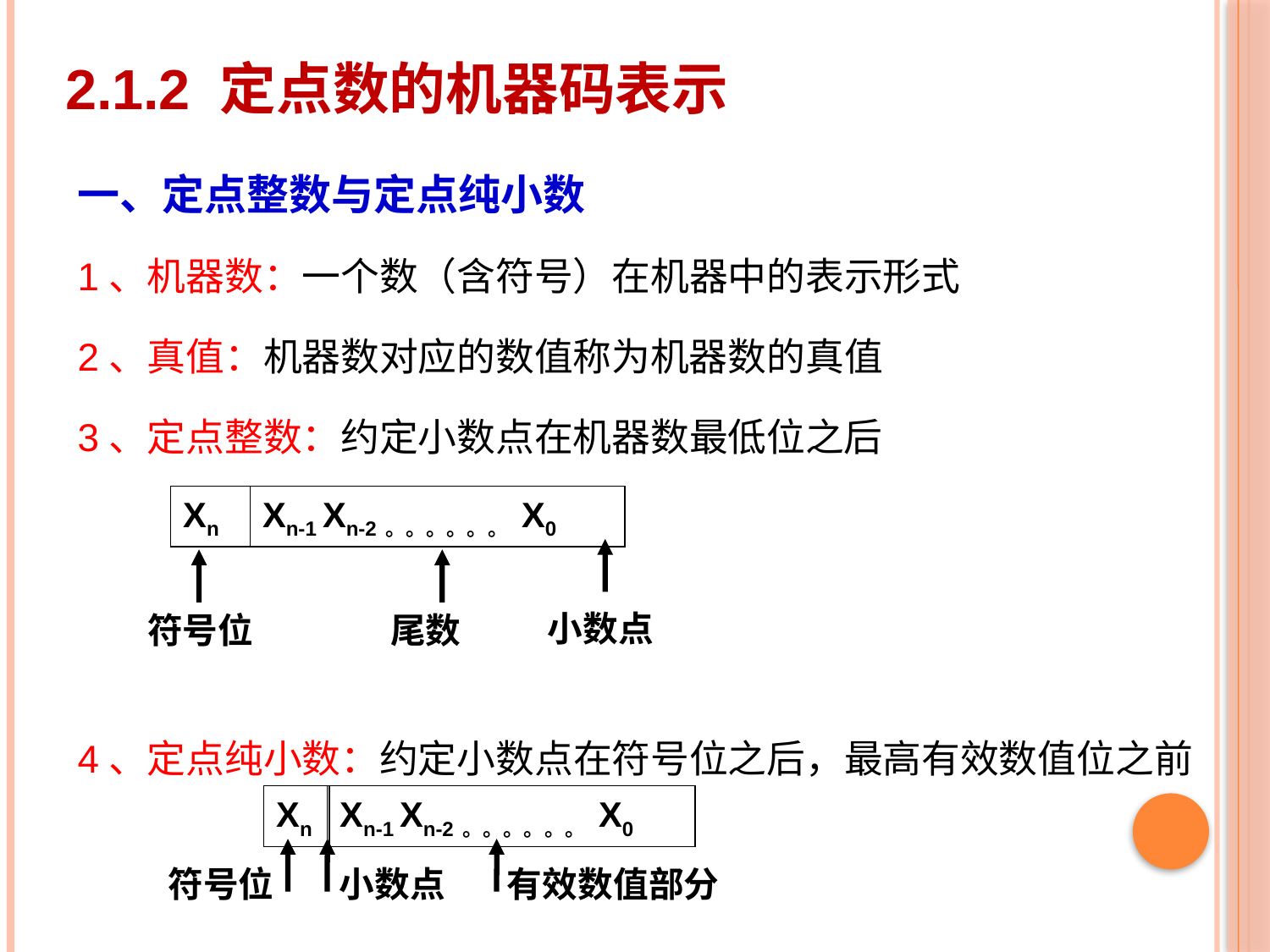

# 2.1.2 定点数的机器码表示
一、定点整数与定点纯小数
1、机器数：一个数（含符号）在机器中的表示形式
2、真值：机器数对应的数值称为机器数的真值
3、定点整数：约定小数点在机器数最低位之后

4、定点纯小数：约定小数点在符号位之后，最高有效数值位之前
Xn
Xn-1 Xn-2。。。。。。 X0

小数点
符号位
尾数
Xn
Xn-1 Xn-2。。。。。。 X0

符号位
小数点
有效数值部分